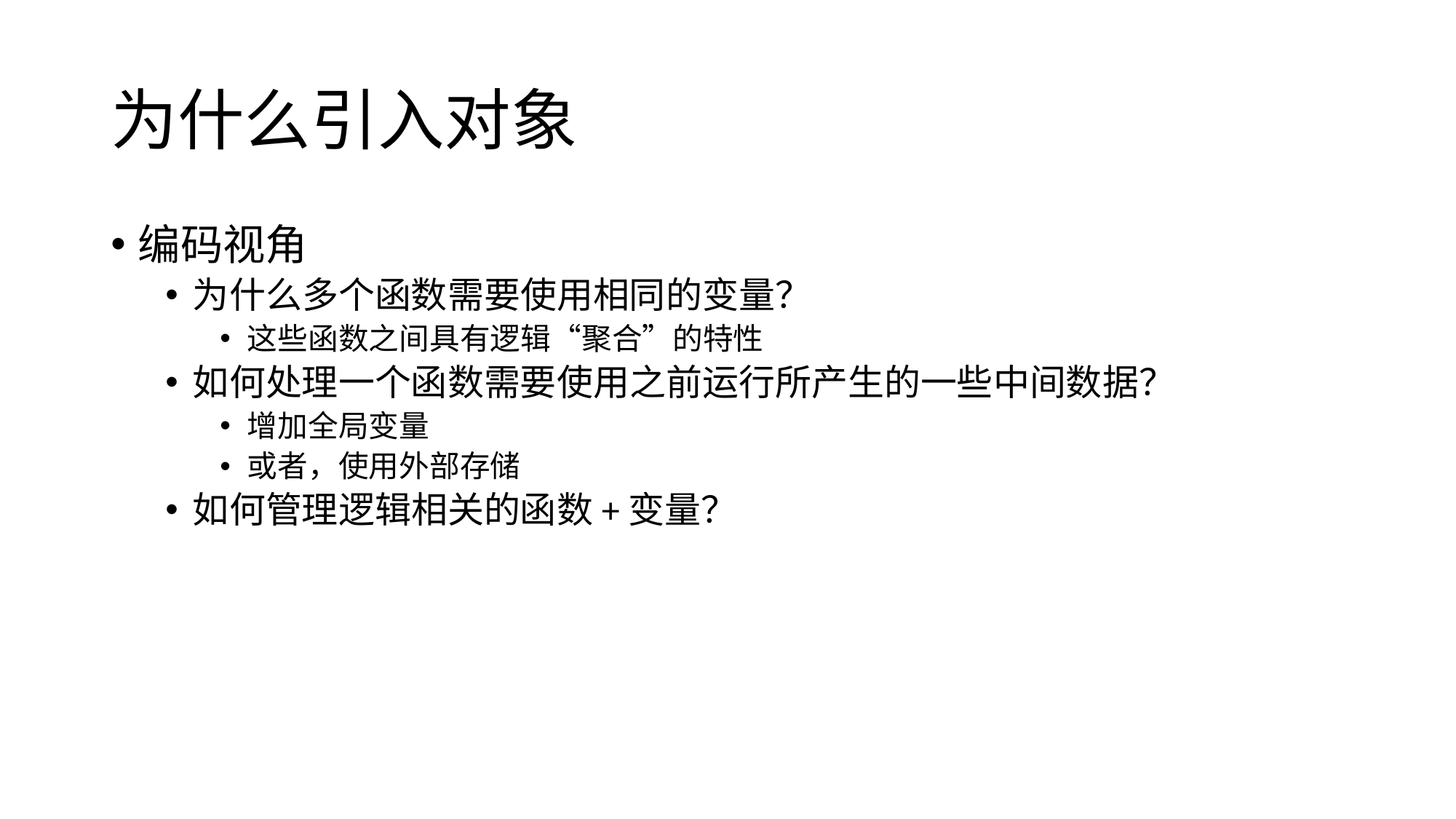

# 为什么引入对象
编码视角
为什么多个函数需要使用相同的变量？
这些函数之间具有逻辑“聚合”的特性
如何处理一个函数需要使用之前运行所产生的一些中间数据？
增加全局变量
或者，使用外部存储
如何管理逻辑相关的函数+变量？